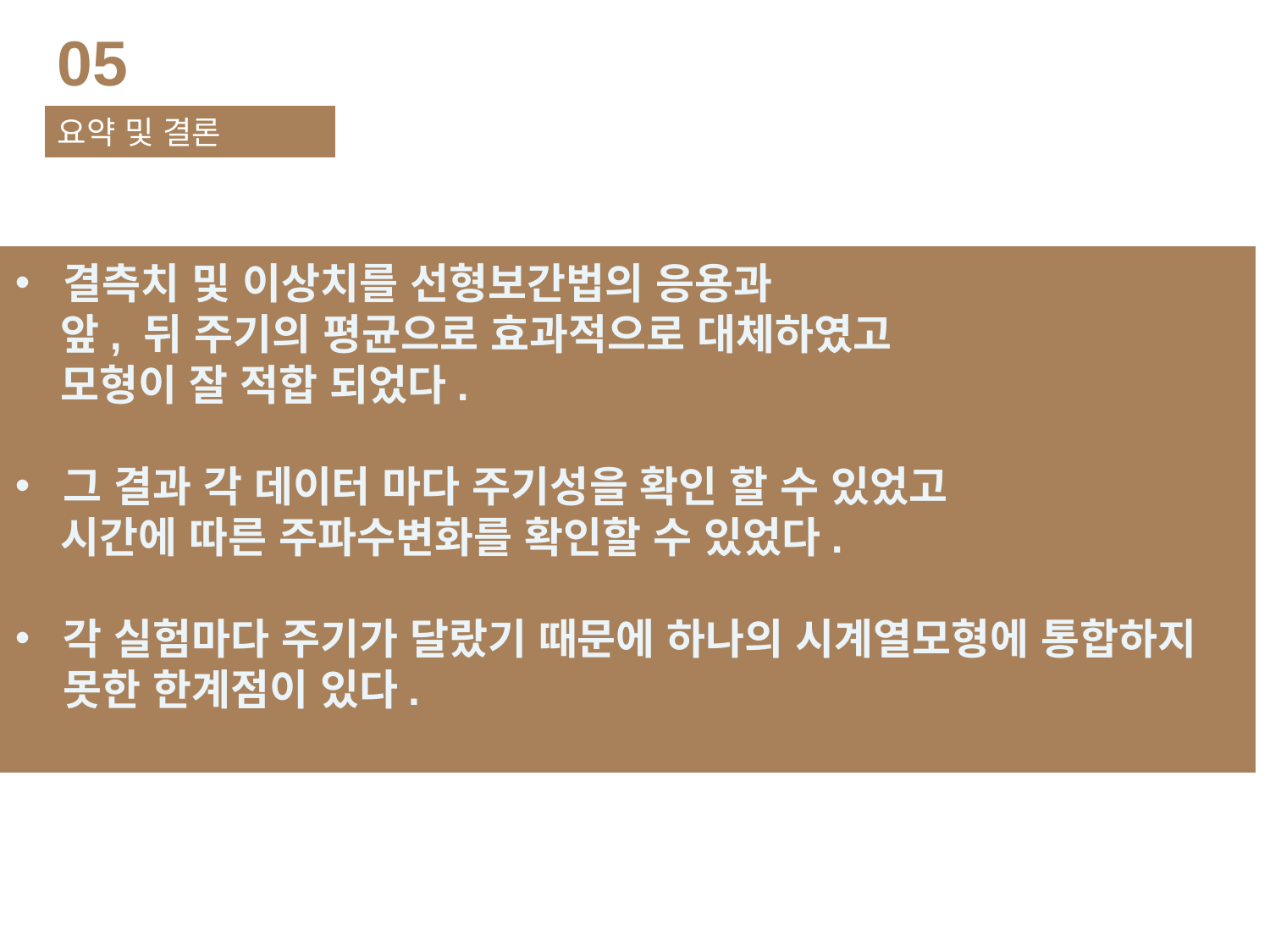

05
요약 및 결론

결측치 및 이상치를 선형보간법의 응용과
   앞, 뒤 주기의 평균으로 효과적으로 대체하였고
   모형이 잘 적합 되었다.

그 결과 각 데이터 마다 주기성을 확인 할 수 있었고
   시간에 따른 주파수변화를 확인할 수 있었다.

각 실험마다 주기가 달랐기 때문에 하나의 시계열모형에 통합하지 못한 한계점이 있다.